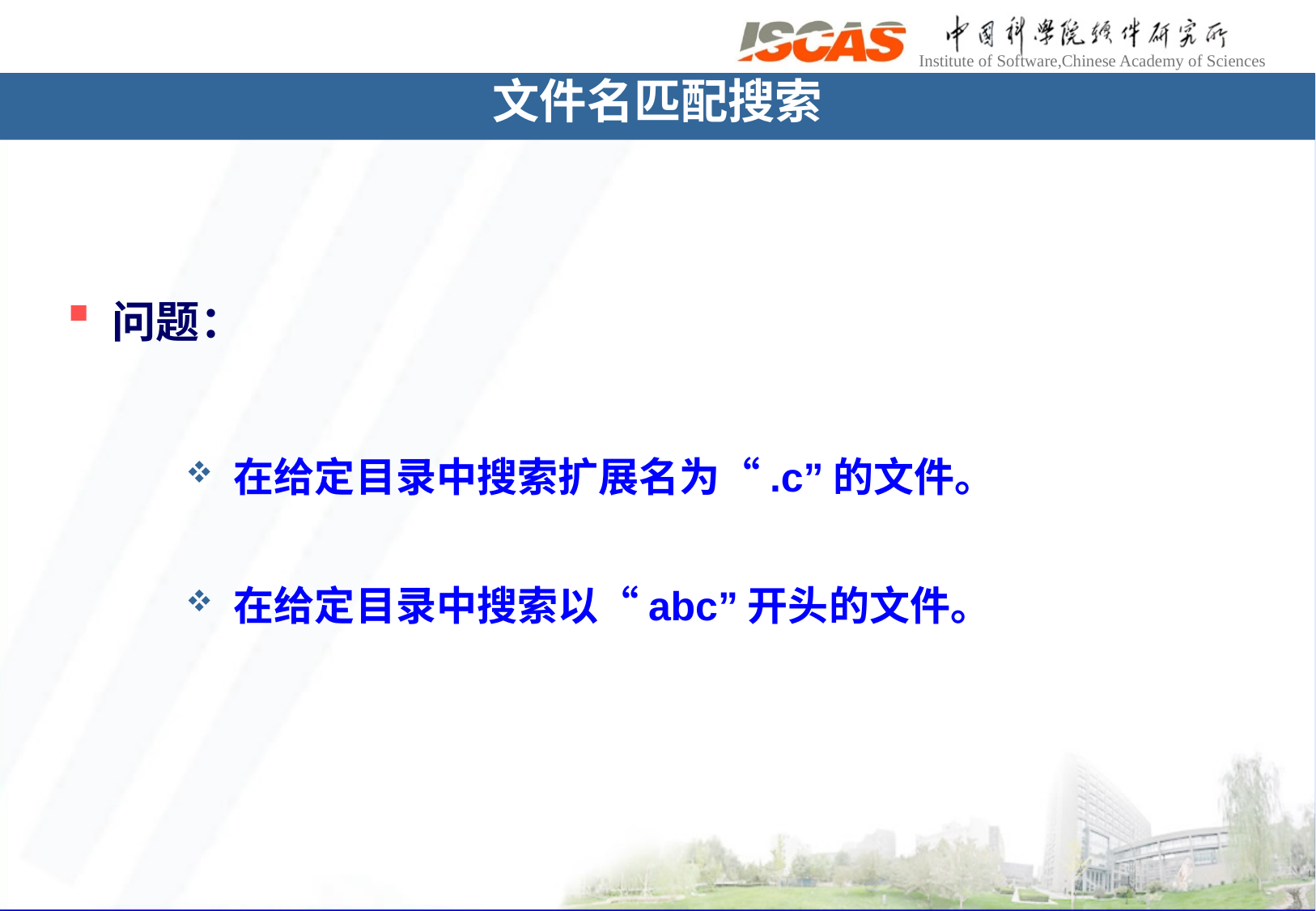

文件名匹配搜索

问题：

在给定目录中搜索扩展名为“.c”的文件。

在给定目录中搜索以“abc”开头的文件。